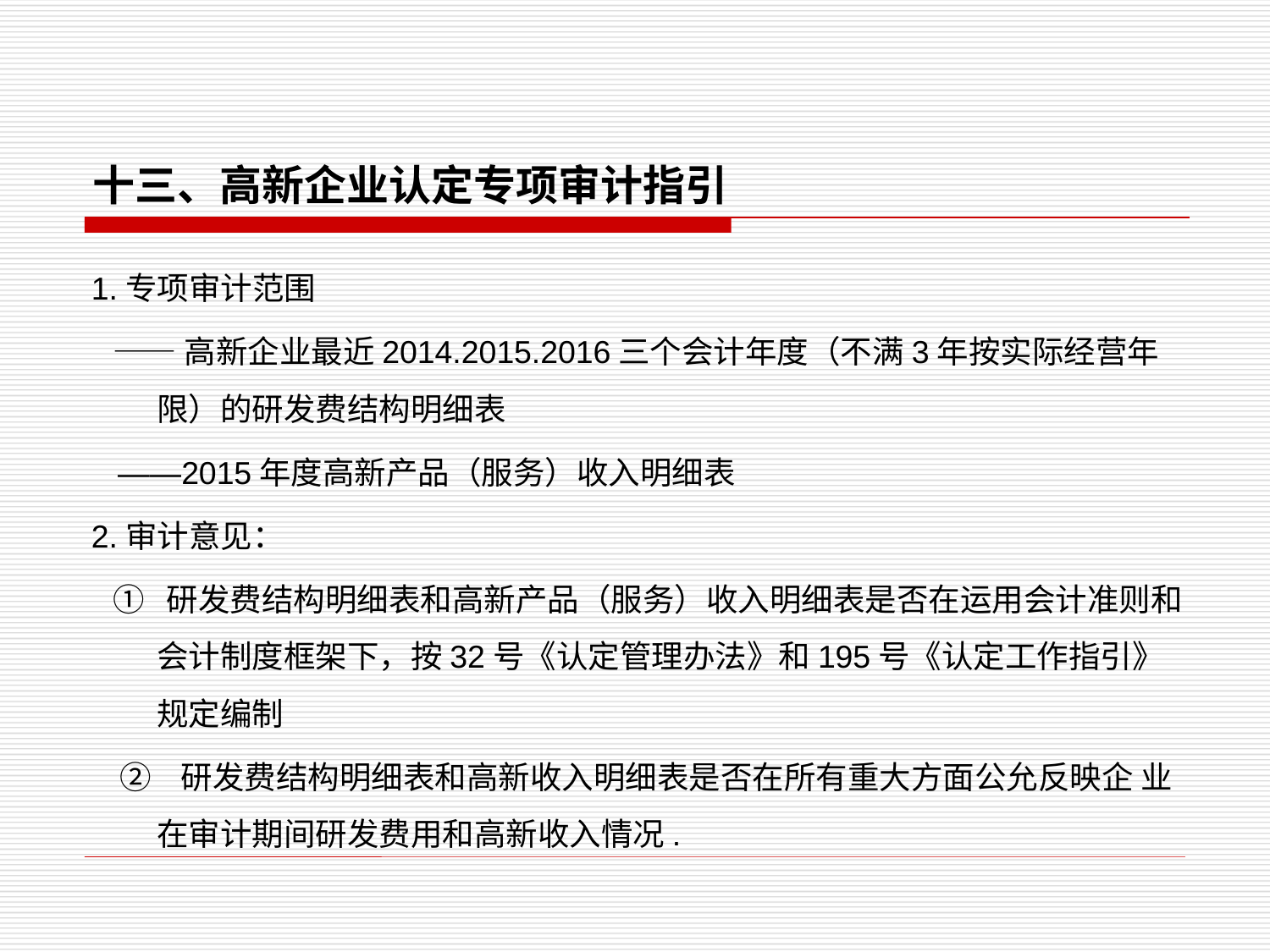

# 十三、高新企业认定专项审计指引
1.专项审计范围
   ——高新企业最近2014.2015.2016三个会计年度（不满3年按实际经营年限）的研发费结构明细表
   ——2015年度高新产品（服务）收入明细表
2.审计意见：
   ①  研发费结构明细表和高新产品（服务）收入明细表是否在运用会计准则和会计制度框架下，按32号《认定管理办法》和195号《认定工作指引》规定编制
    ②   研发费结构明细表和高新收入明细表是否在所有重大方面公允反映企 业在审计期间研发费用和高新收入情况.